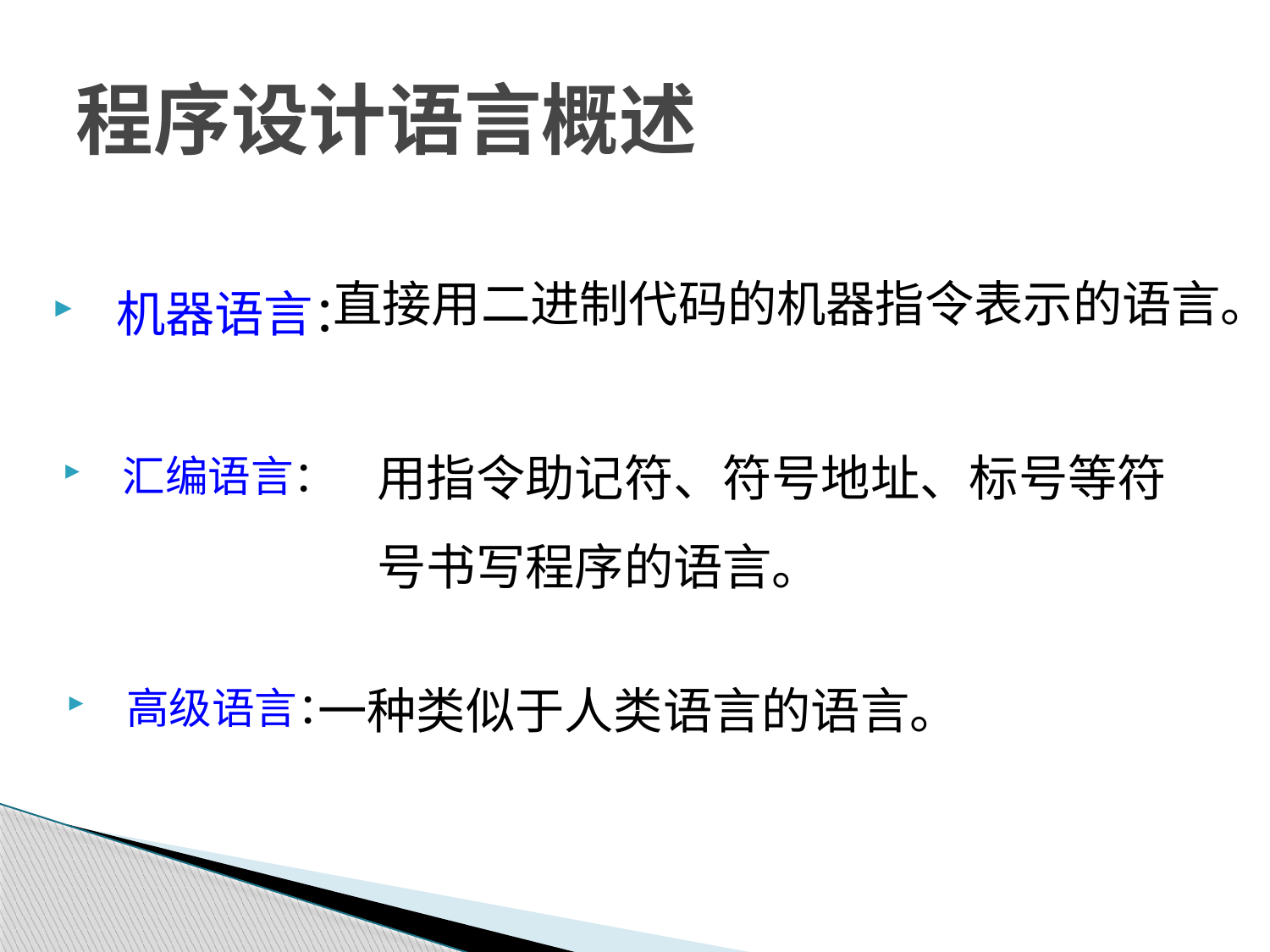

# 程序设计语言概述
机器语言：
直接用二进制代码的机器指令表示的语言。
用指令助记符、符号地址、标号等符号书写程序的语言。
汇编语言：

一种类似于人类语言的语言。
高级语言：